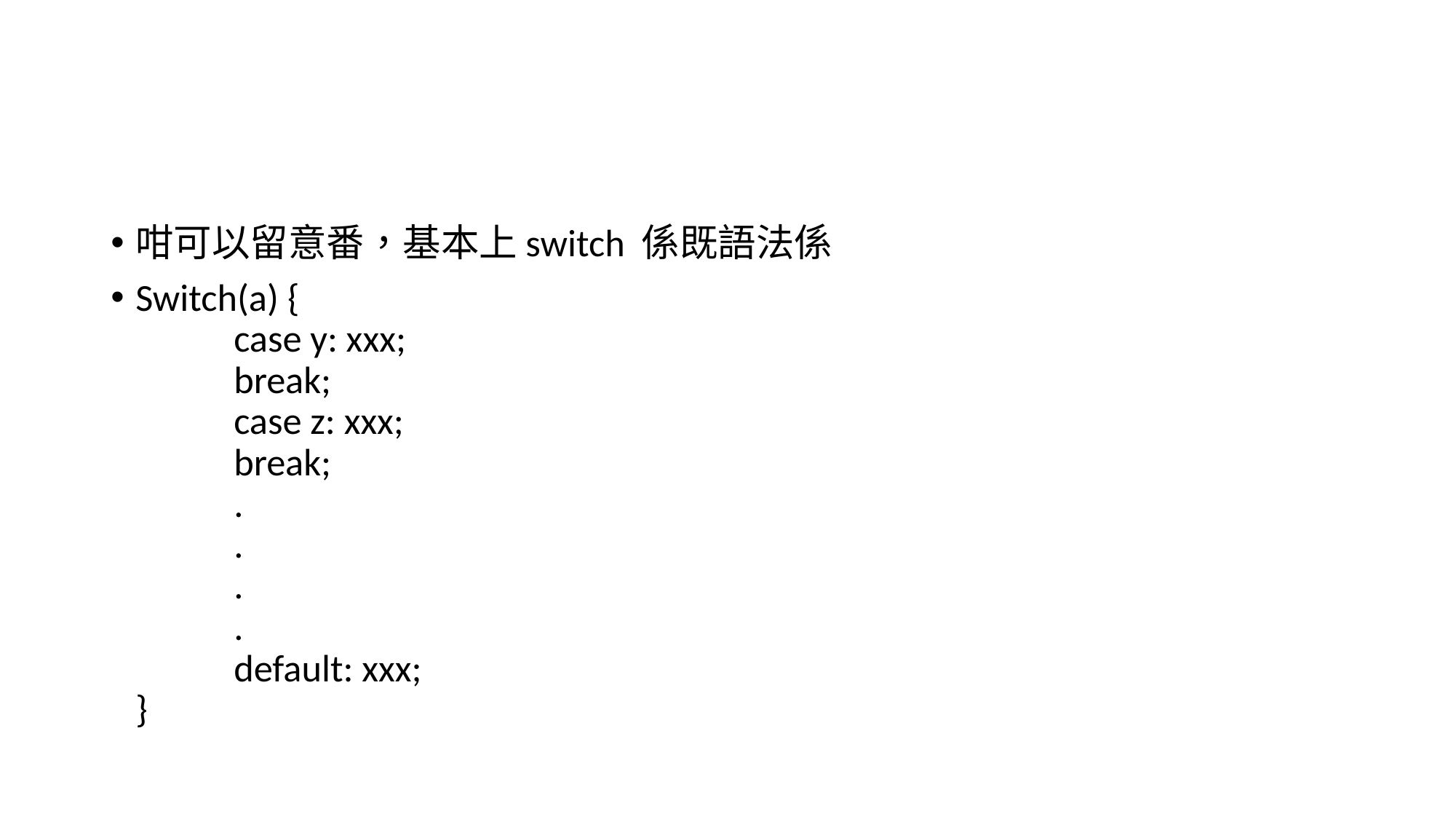

#
咁可以留意番，基本上switch 係既語法係
Switch(a) {
	case y: xxx;
	break;
	case z: xxx;
	break;
	.
	.
	.
	.
	default: xxx;
}